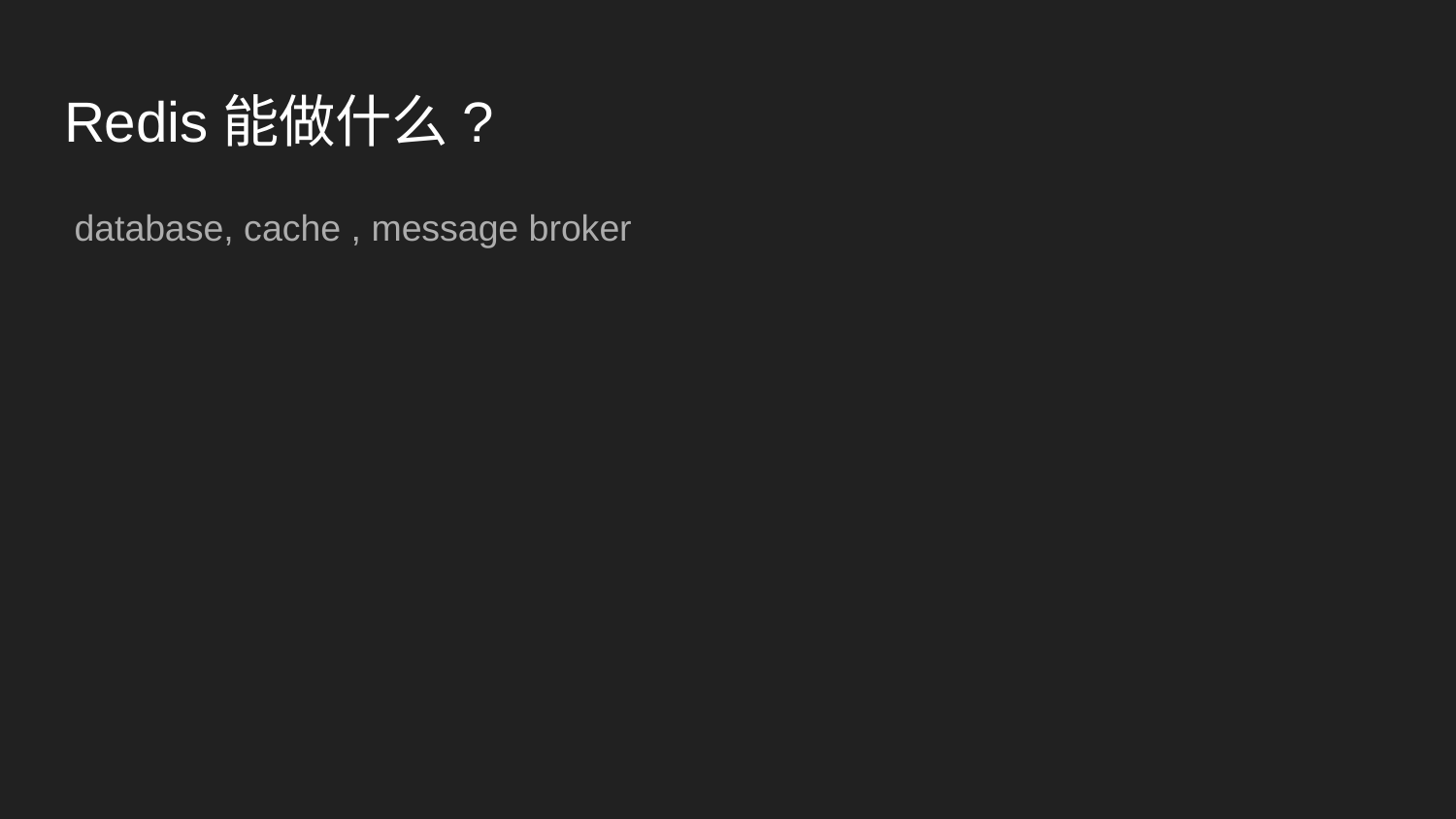

# Redis能做什么?
 database, cache , message broker